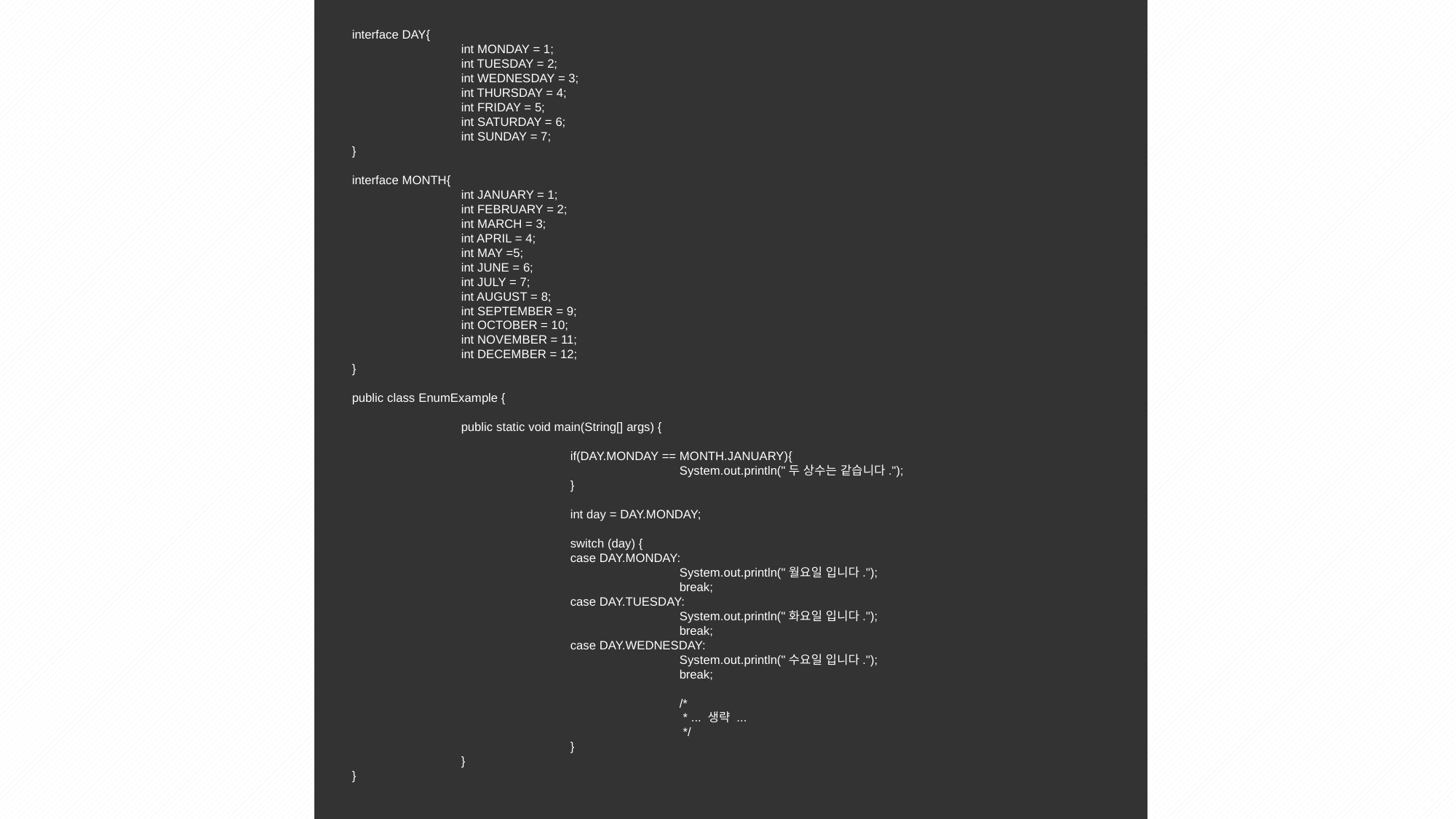

interface DAY{
	int MONDAY = 1;
	int TUESDAY = 2;
	int WEDNESDAY = 3;
	int THURSDAY = 4;
	int FRIDAY = 5;
	int SATURDAY = 6;
	int SUNDAY = 7;
}

interface MONTH{
	int JANUARY = 1;
	int FEBRUARY = 2;
	int MARCH = 3;
	int APRIL = 4;
	int MAY =5;
	int JUNE = 6;
	int JULY = 7;
	int AUGUST = 8;
	int SEPTEMBER = 9;
	int OCTOBER = 10;
	int NOVEMBER = 11;
	int DECEMBER = 12;
}

public class EnumExample {

	public static void main(String[] args) {

		if(DAY.MONDAY == MONTH.JANUARY){
			System.out.println("두 상수는 같습니다.");
		}

		int day = DAY.MONDAY;

		switch (day) {
		case DAY.MONDAY:
			System.out.println("월요일 입니다.");
			break;
		case DAY.TUESDAY:
			System.out.println("화요일 입니다.");
			break;
		case DAY.WEDNESDAY:
			System.out.println("수요일 입니다.");
			break;

			/*
			 * ... 생략 ...
			 */
		}
	}
}